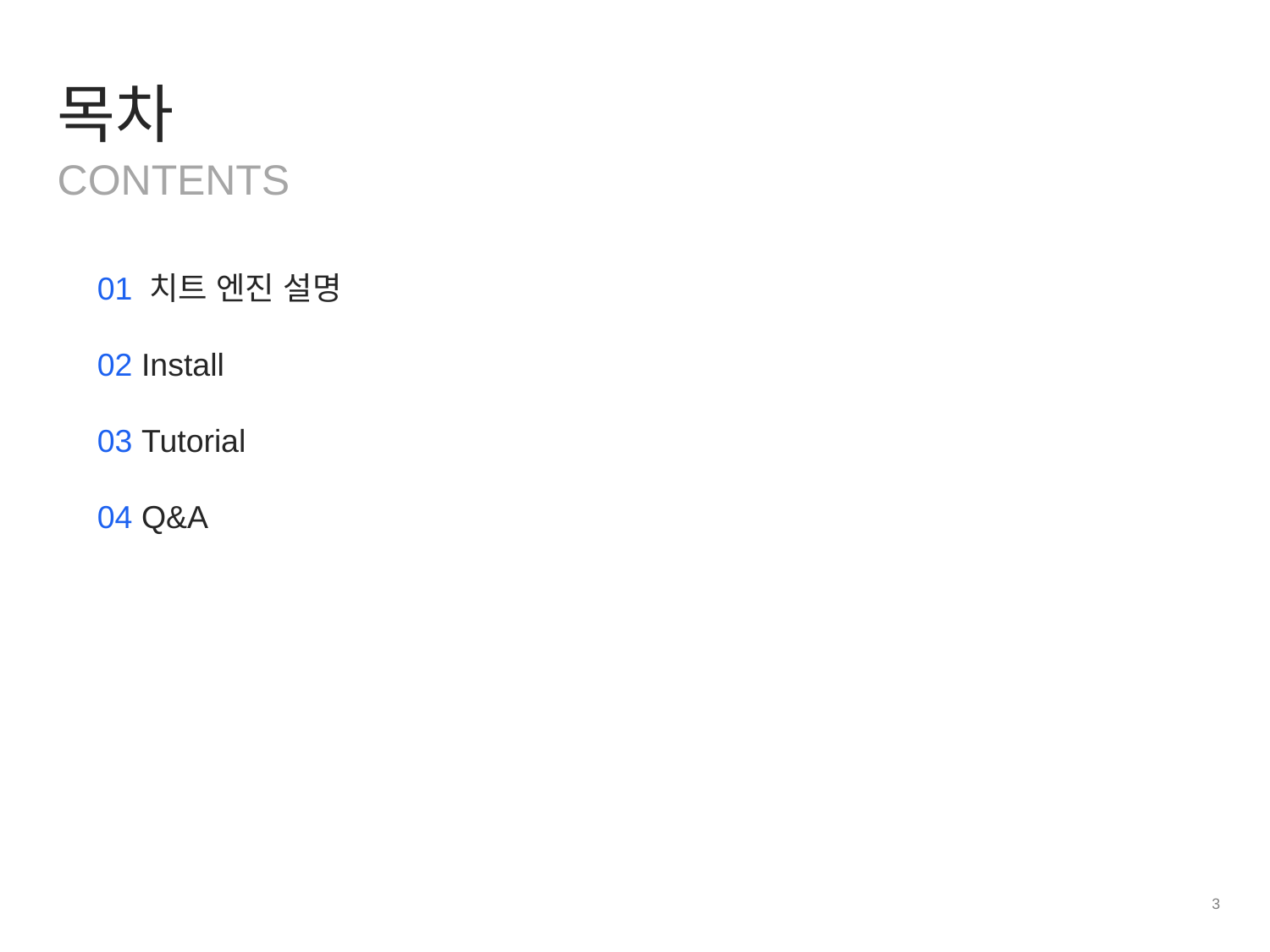

목차
CONTENTS
01 치트 엔진 설명

02 Install

03 Tutorial

04 Q&A